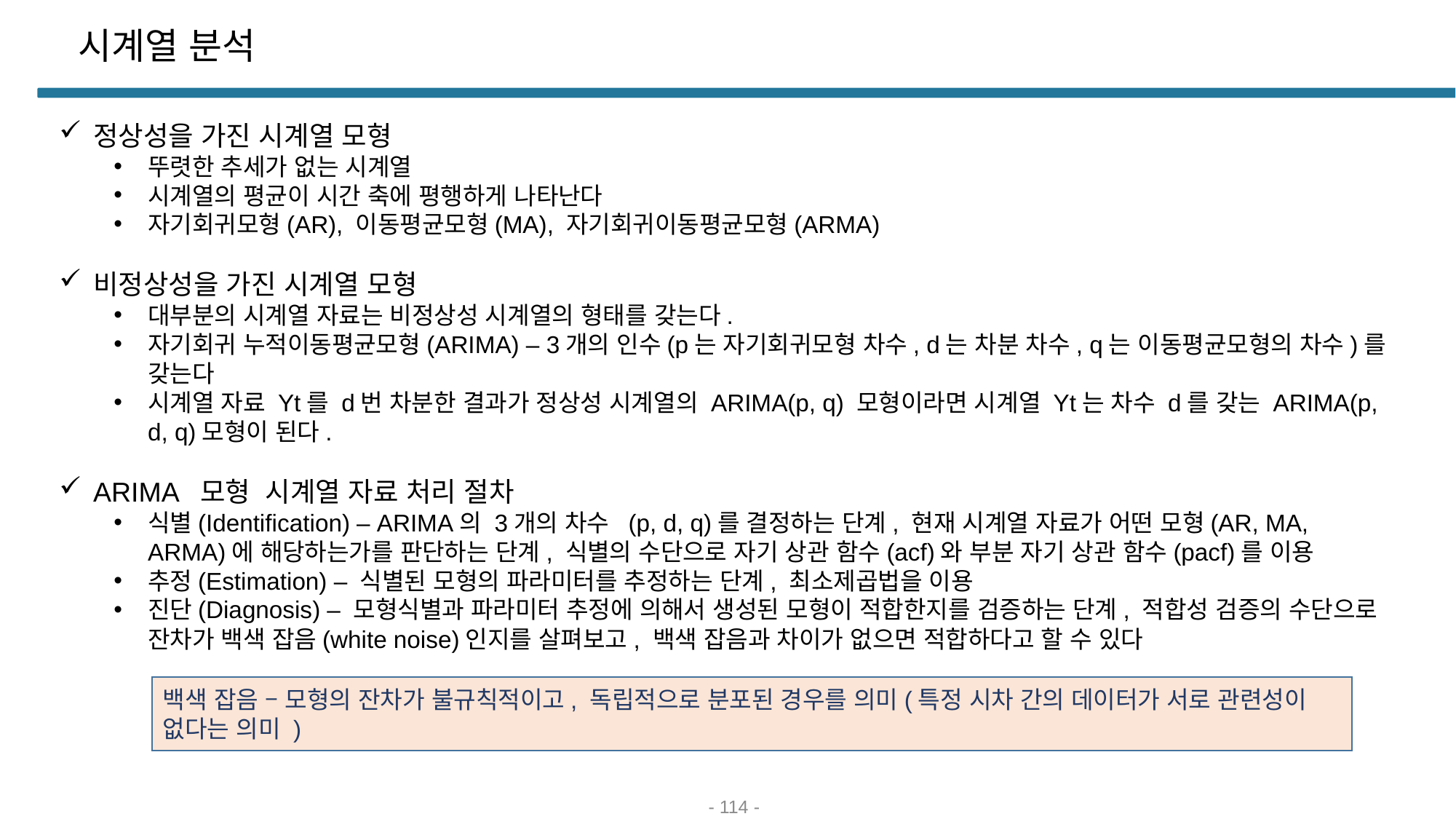

시계열 분석
#
정상성을 가진 시계열 모형
뚜렷한 추세가 없는 시계열
시계열의 평균이 시간 축에 평행하게 나타난다
자기회귀모형(AR), 이동평균모형(MA), 자기회귀이동평균모형(ARMA)

비정상성을 가진 시계열 모형
대부분의 시계열 자료는 비정상성 시계열의 형태를 갖는다.
자기회귀 누적이동평균모형(ARIMA) – 3개의 인수(p는 자기회귀모형 차수, d는 차분 차수, q는 이동평균모형의 차수)를 갖는다
시계열 자료 Yt를 d번 차분한 결과가 정상성 시계열의 ARIMA(p, q) 모형이라면 시계열 Yt는 차수 d를 갖는 ARIMA(p, d, q)모형이 된다.

ARIMA  모형  시계열 자료 처리 절차
식별(Identification) – ARIMA의 3개의 차수  (p, d, q)를 결정하는 단계, 현재 시계열 자료가 어떤 모형(AR, MA, ARMA)에 해당하는가를 판단하는 단계, 식별의 수단으로 자기 상관 함수(acf)와 부분 자기 상관 함수(pacf)를 이용
추정(Estimation) – 식별된 모형의 파라미터를 추정하는 단계, 최소제곱법을 이용
진단(Diagnosis) – 모형식별과 파라미터 추정에 의해서 생성된 모형이 적합한지를 검증하는 단계, 적합성 검증의 수단으로 잔차가 백색 잡음(white noise)인지를 살펴보고, 백색 잡음과 차이가 없으면 적합하다고 할 수 있다
백색 잡음 – 모형의 잔차가 불규칙적이고, 독립적으로 분포된 경우를 의미(특정 시차 간의 데이터가 서로 관련성이 없다는 의미 )
- 114 -